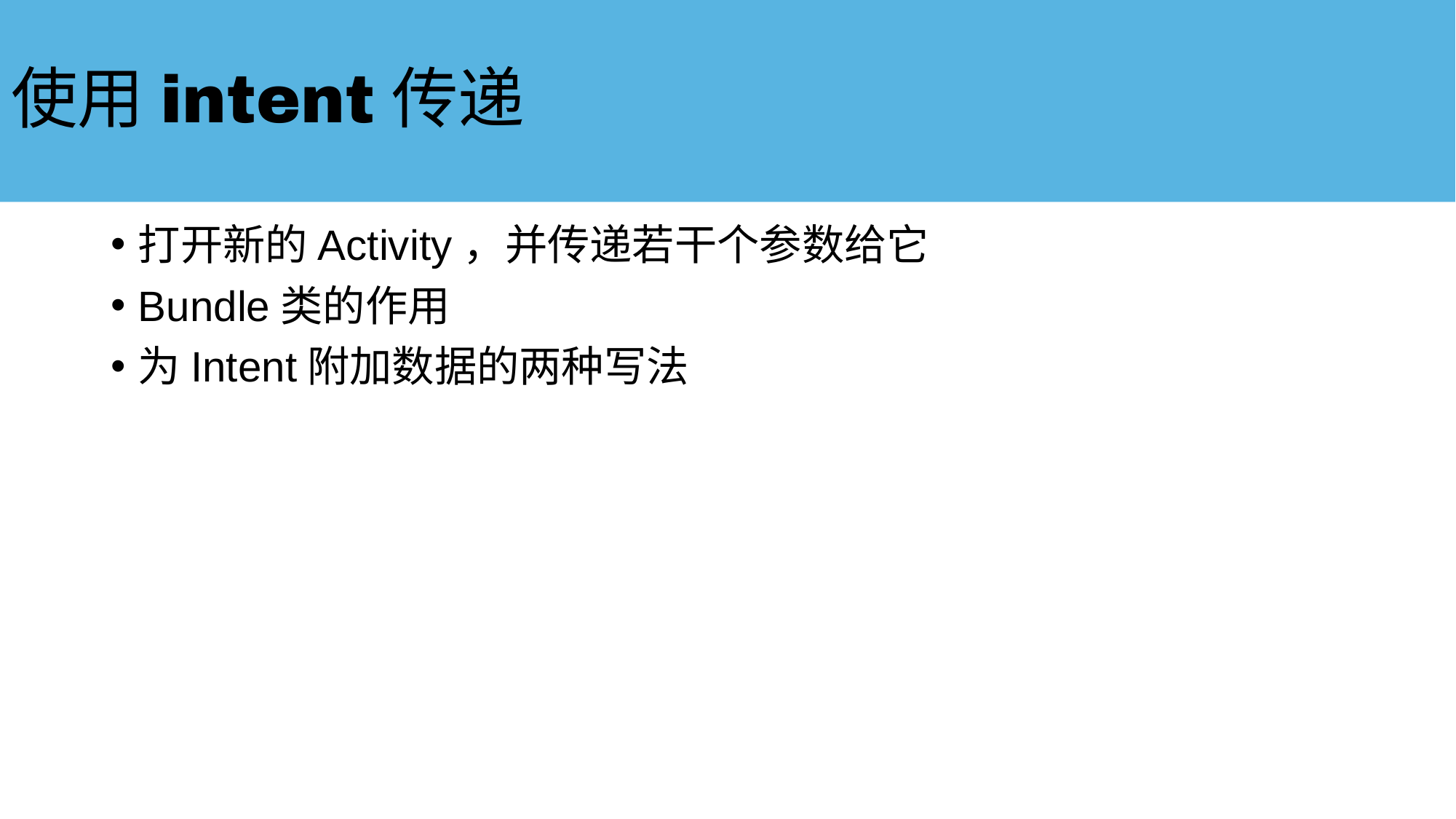

# 使用intent传递
打开新的Activity，并传递若干个参数给它
Bundle类的作用
为Intent附加数据的两种写法